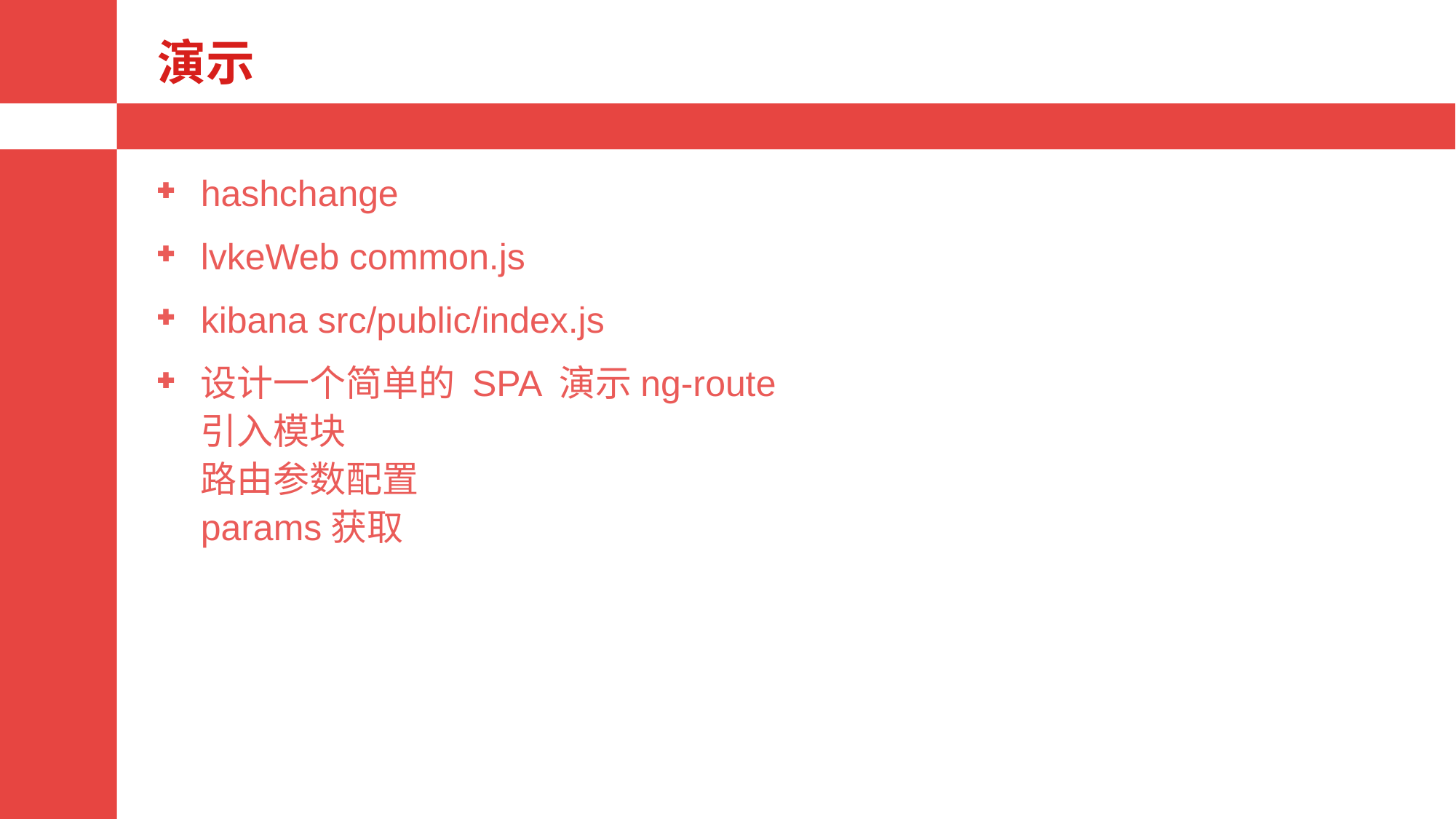

# 演示
hashchange
lvkeWeb common.js
kibana src/public/index.js
设计一个简单的 SPA 演示ng-route
引入模块
路由参数配置
params获取